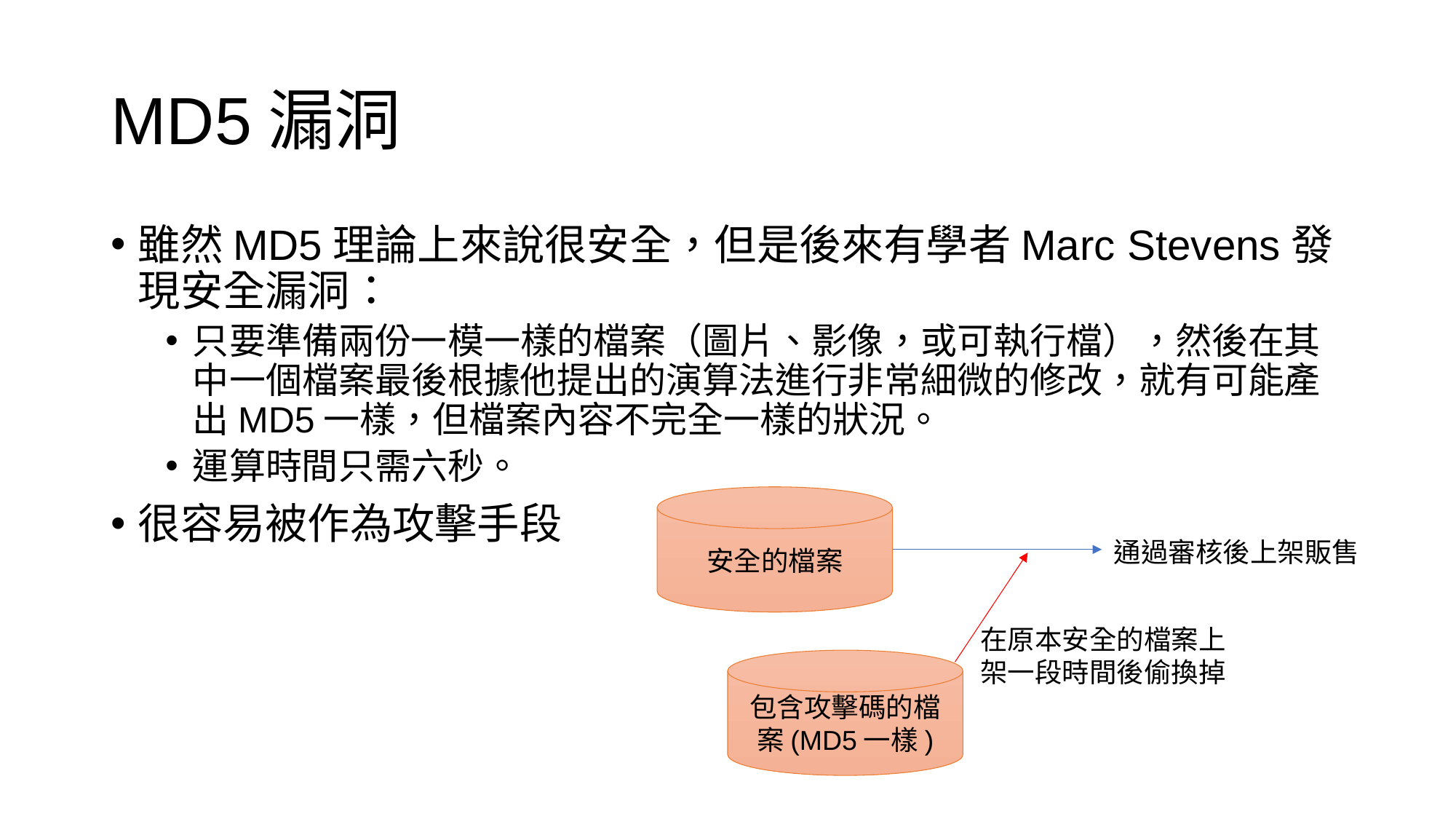

# MD5漏洞
雖然MD5理論上來說很安全，但是後來有學者Marc Stevens發現安全漏洞：
只要準備兩份一模一樣的檔案（圖片、影像，或可執行檔），然後在其中一個檔案最後根據他提出的演算法進行非常細微的修改，就有可能產出MD5一樣，但檔案內容不完全一樣的狀況。
運算時間只需六秒。
很容易被作為攻擊手段

安全的檔案
通過審核後上架販售
在原本安全的檔案上架一段時間後偷換掉
包含攻擊碼的檔案(MD5一樣)